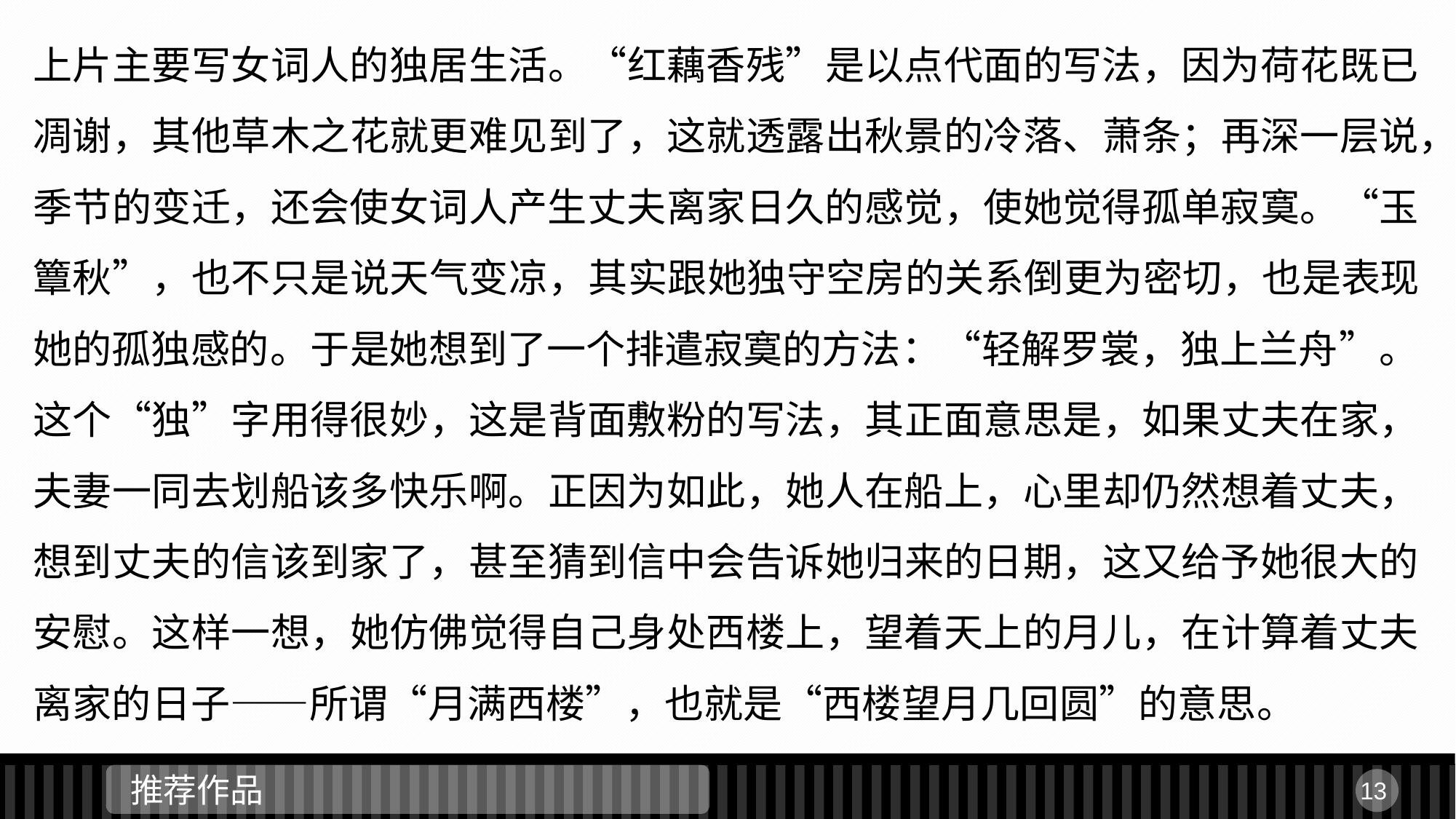

上片主要写女词人的独居生活。“红藕香残”是以点代面的写法，因为荷花既已凋谢，其他草木之花就更难见到了，这就透露出秋景的冷落、萧条；再深一层说，季节的变迁，还会使女词人产生丈夫离家日久的感觉，使她觉得孤单寂寞。“玉簟秋”，也不只是说天气变凉，其实跟她独守空房的关系倒更为密切，也是表现她的孤独感的。于是她想到了一个排遣寂寞的方法：“轻解罗裳，独上兰舟”。这个“独”字用得很妙，这是背面敷粉的写法，其正面意思是，如果丈夫在家，夫妻一同去划船该多快乐啊。正因为如此，她人在船上，心里却仍然想着丈夫，想到丈夫的信该到家了，甚至猜到信中会告诉她归来的日期，这又给予她很大的安慰。这样一想，她仿佛觉得自己身处西楼上，望着天上的月儿，在计算着丈夫离家的日子——所谓“月满西楼”，也就是“西楼望月几回圆”的意思。